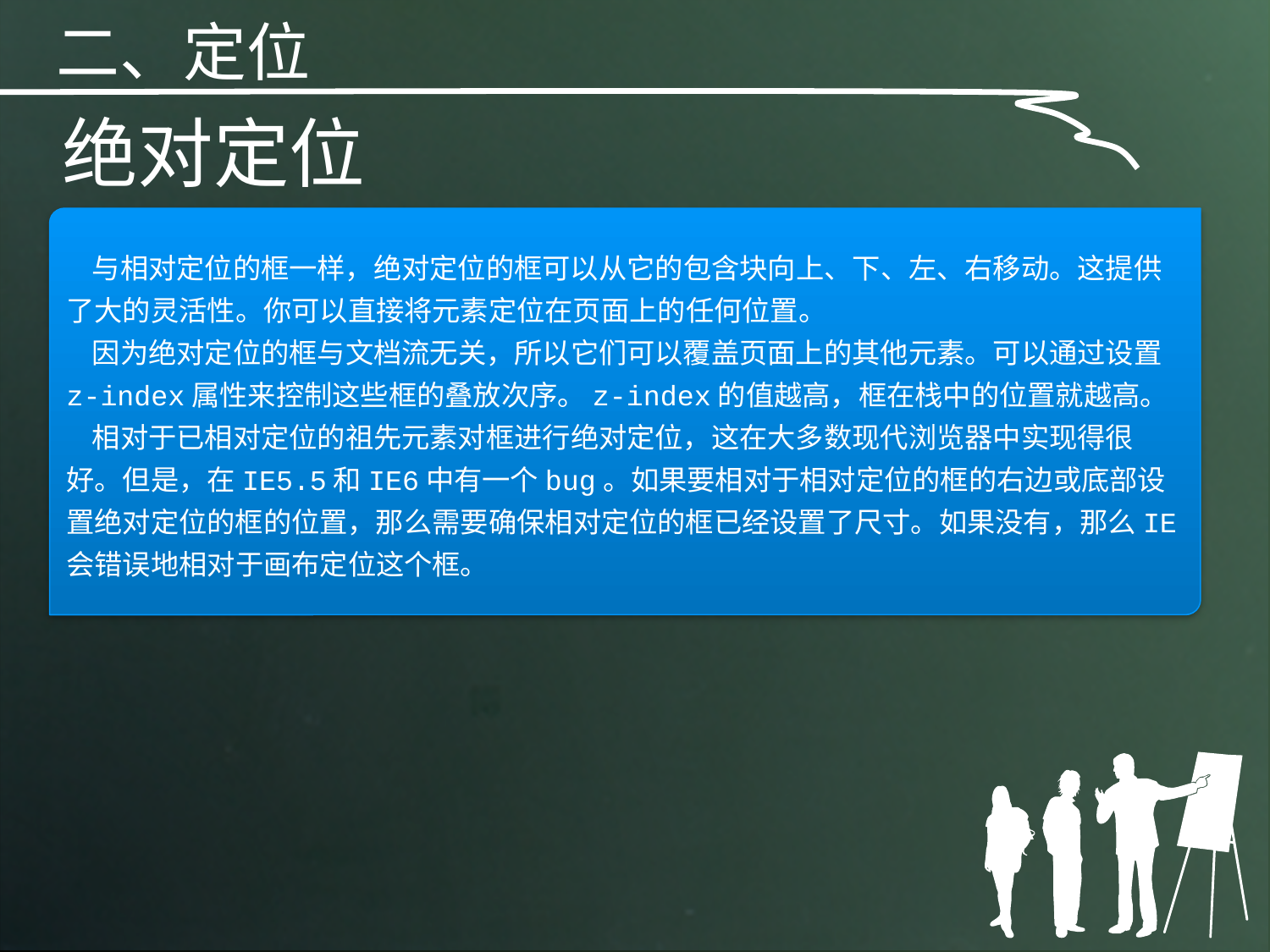

二、定位

绝对定位
   与相对定位的框一样，绝对定位的框可以从它的包含块向上、下、左、右移动。这提供了大的灵活性。你可以直接将元素定位在页面上的任何位置。
   因为绝对定位的框与文档流无关，所以它们可以覆盖页面上的其他元素。可以通过设置z-index属性来控制这些框的叠放次序。z-index的值越高，框在栈中的位置就越高。
   相对于已相对定位的祖先元素对框进行绝对定位，这在大多数现代浏览器中实现得很好。但是，在IE5.5和IE6中有一个bug。如果要相对于相对定位的框的右边或底部设置绝对定位的框的位置，那么需要确保相对定位的框已经设置了尺寸。如果没有，那么IE会错误地相对于画布定位这个框。